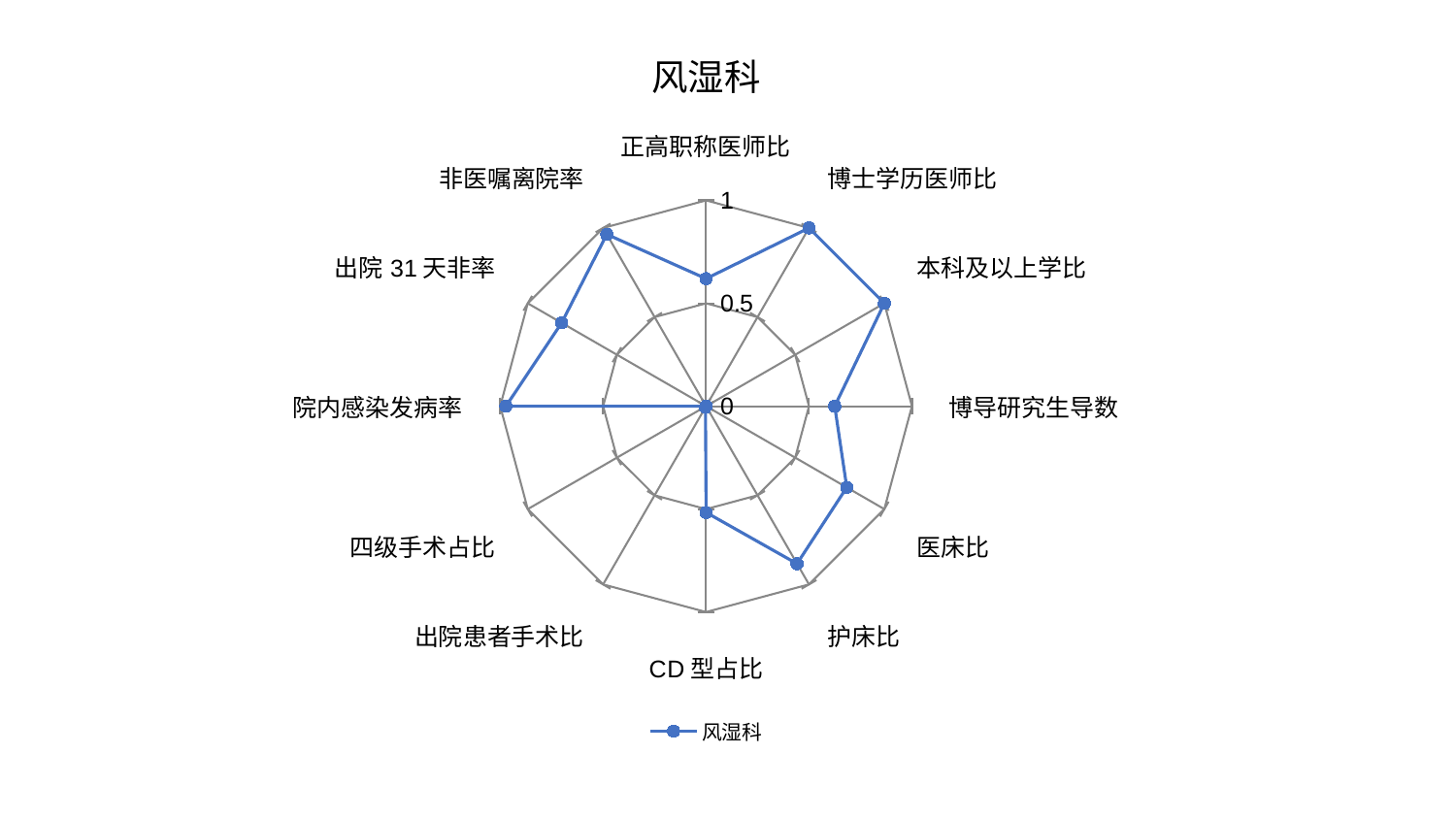

### Chart: 风湿科

| Category | 风湿科 |
|---|---|
| 正高职称医师比 | 0.619640387275242 |
| 博士学历医师比 | 1.0 |
| 本科及以上学比 | 1.0 |
| 博导研究生导数 | 0.625 |
| 医床比 | 0.78937984496124 |
| 护床比 | 0.883986864979718 |
| CD型占比 | 0.516397138699297 |
| 出院患者手术比 | 0.00600190238870356 |
| 四级手术占比 | 0.0 |
| 院内感染发病率 | 0.972063492063492 |
| 出院31天非率 | 0.809827609610425 |
| 非医嘱离院率 | 0.964246784390669 |
5